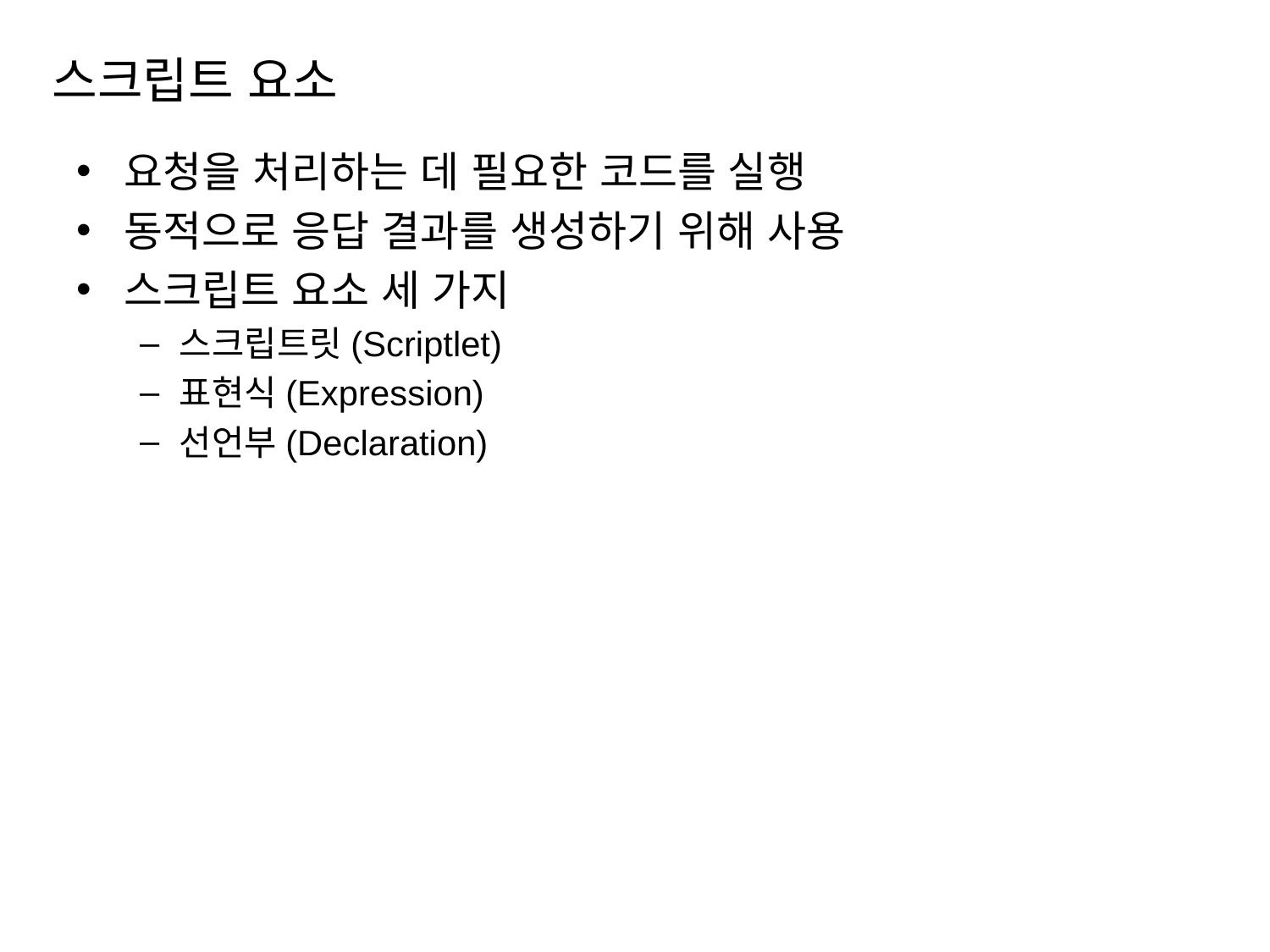

# 스크립트 요소
요청을 처리하는 데 필요한 코드를 실행
동적으로 응답 결과를 생성하기 위해 사용
스크립트 요소 세 가지
스크립트릿(Scriptlet)
표현식(Expression)
선언부(Declaration)